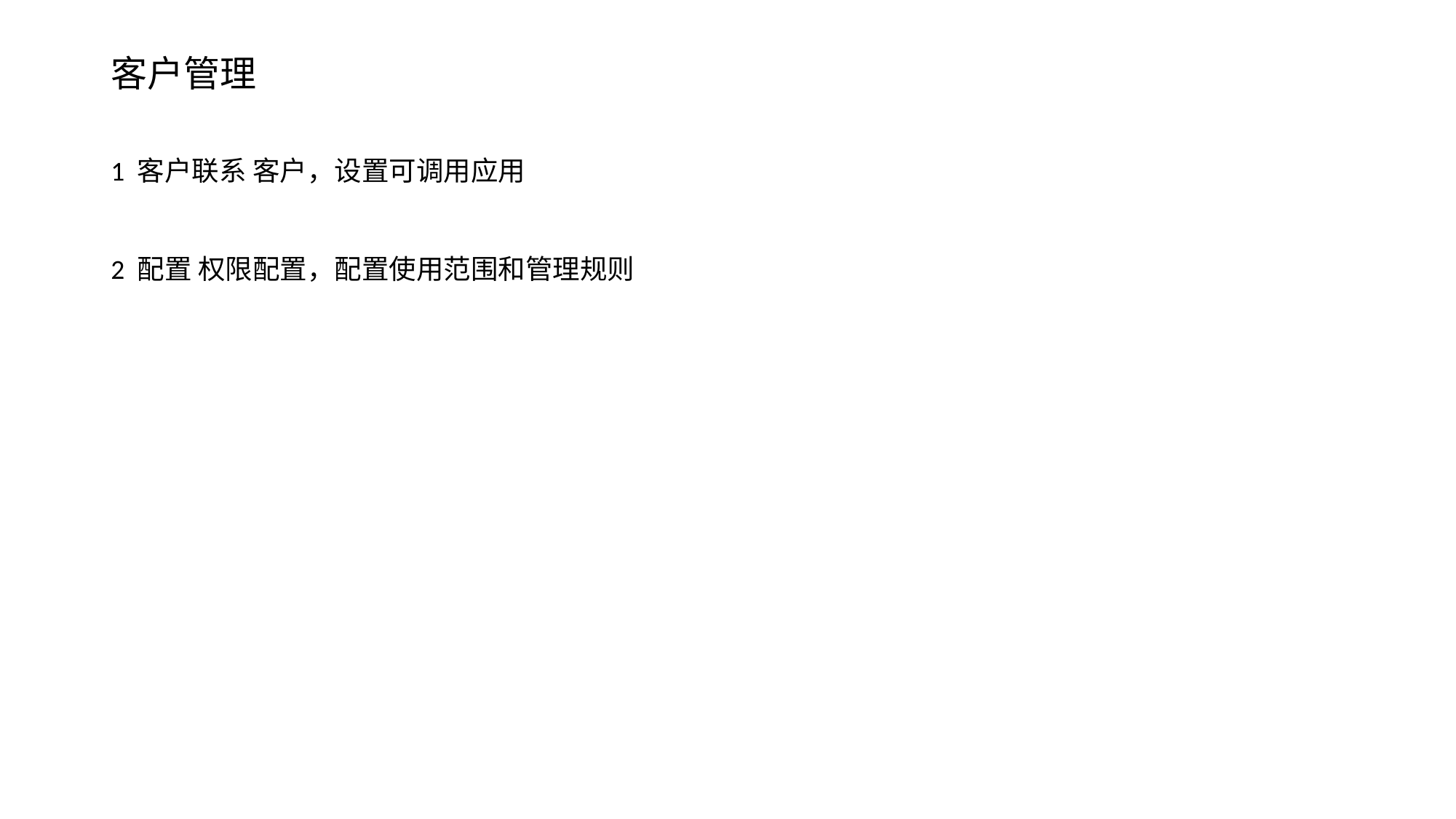

# 客户管理
1 客户联系 客户，设置可调用应用

2 配置 权限配置，配置使用范围和管理规则